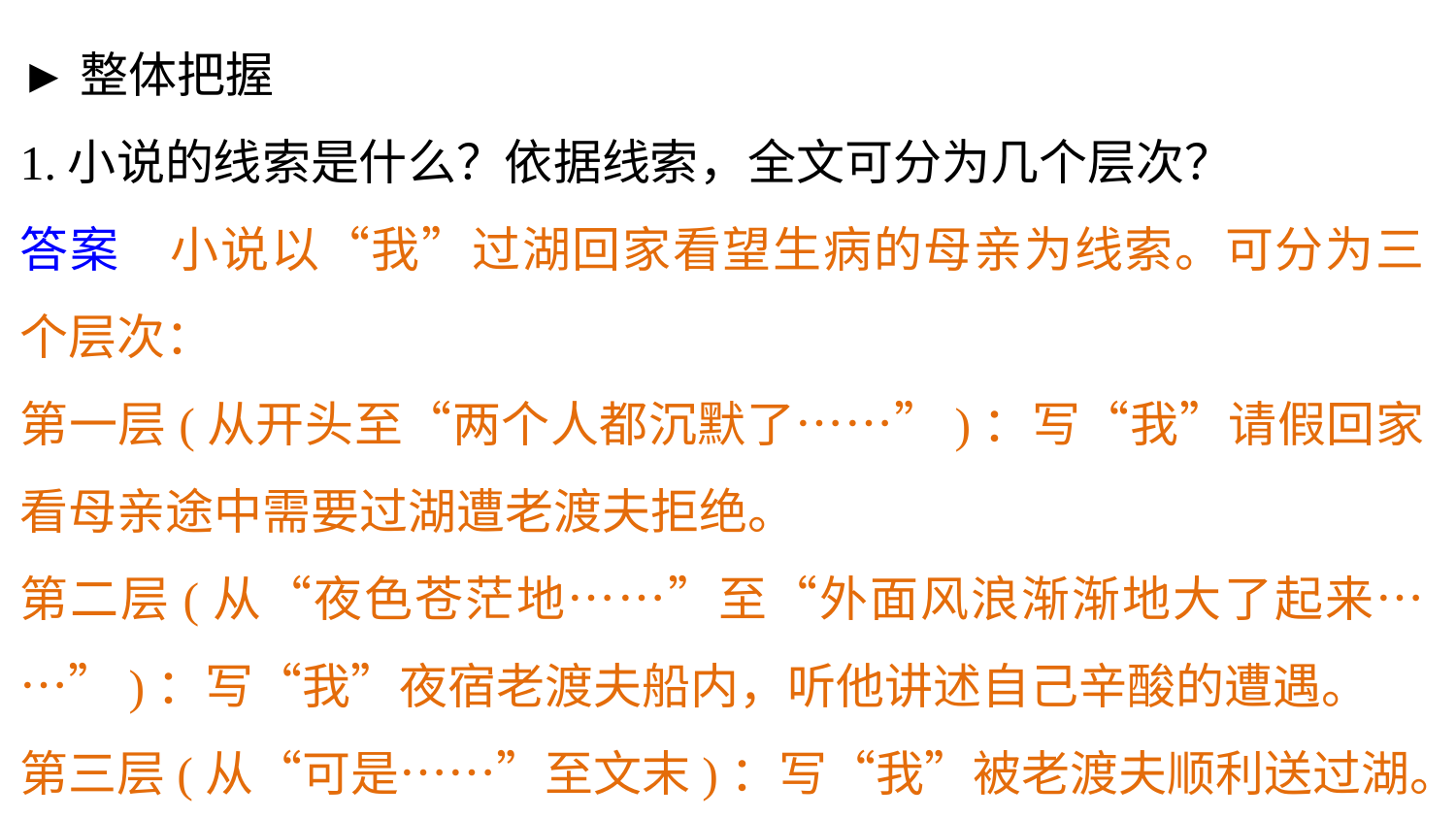

►整体把握
1.小说的线索是什么？依据线索，全文可分为几个层次？
答案　小说以“我”过湖回家看望生病的母亲为线索。可分为三个层次：
第一层(从开头至“两个人都沉默了……”)：写“我”请假回家看母亲途中需要过湖遭老渡夫拒绝。
第二层(从“夜色苍茫地……”至“外面风浪渐渐地大了起来……”)：写“我”夜宿老渡夫船内，听他讲述自己辛酸的遭遇。
第三层(从“可是……”至文末)：写“我”被老渡夫顺利送过湖。